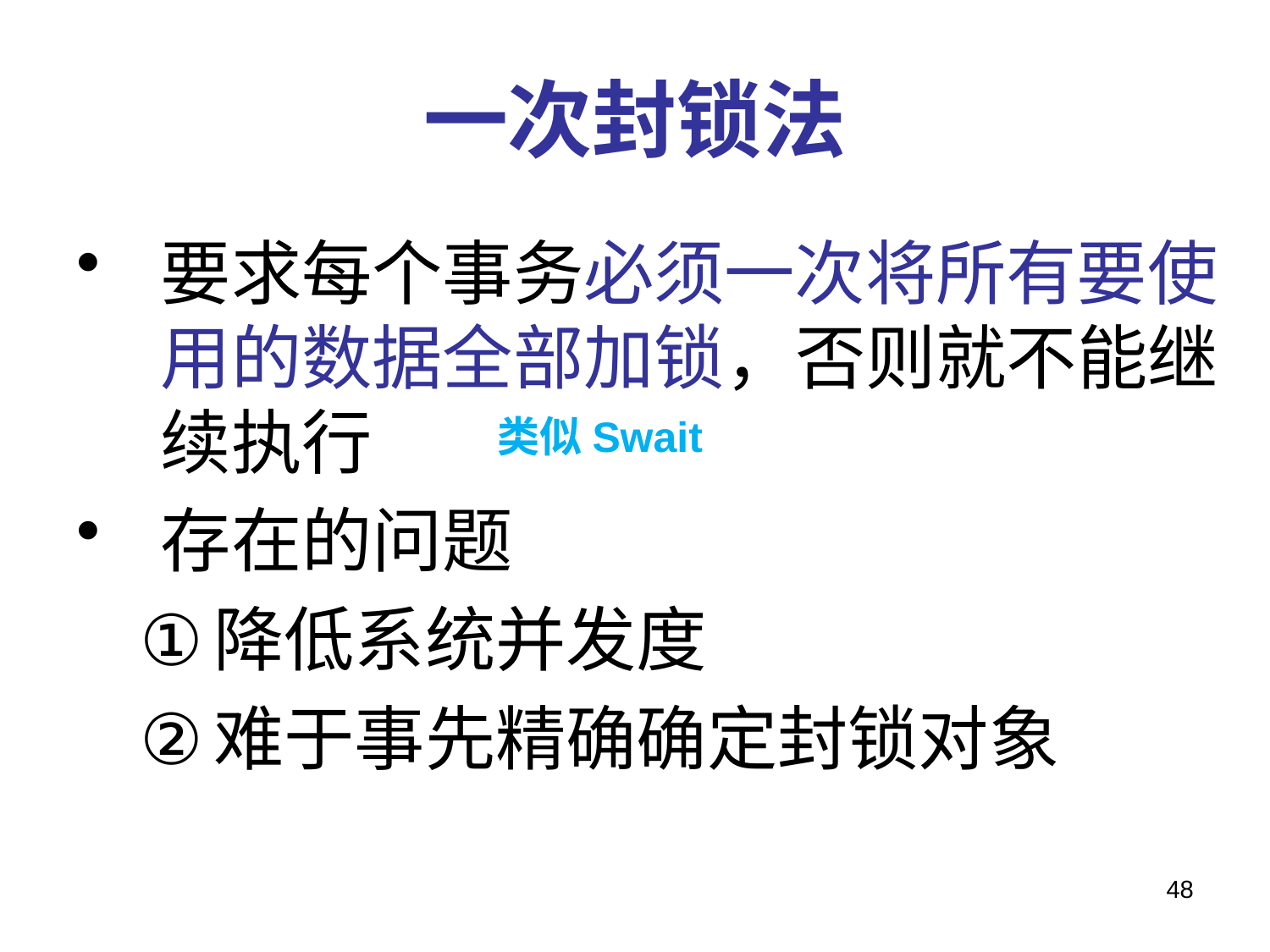

# 一次封锁法
要求每个事务必须一次将所有要使用的数据全部加锁，否则就不能继续执行
存在的问题
降低系统并发度
难于事先精确确定封锁对象

类似Swait
48